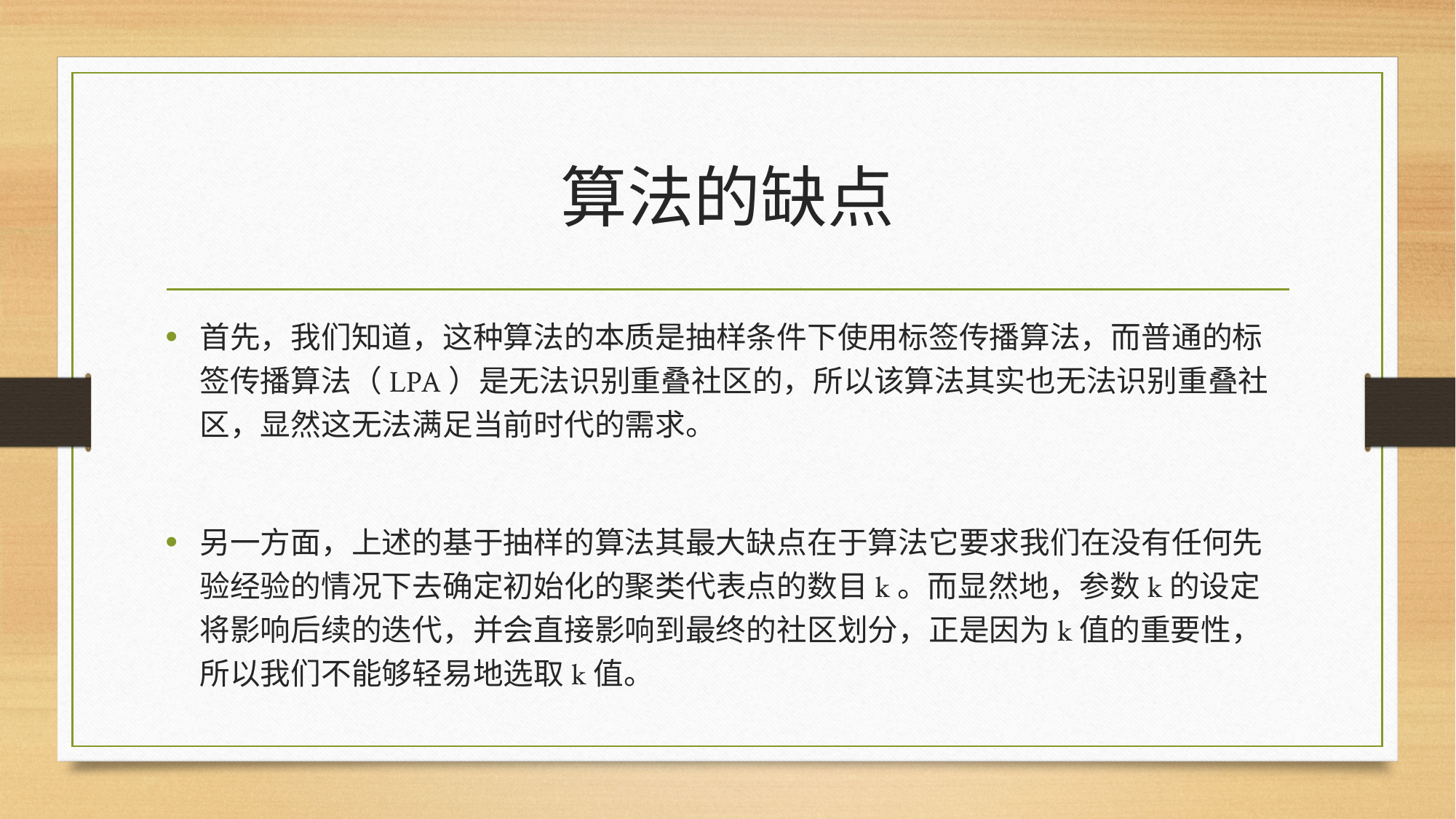

# 算法的缺点
首先，我们知道，这种算法的本质是抽样条件下使用标签传播算法，而普通的标签传播算法（LPA）是无法识别重叠社区的，所以该算法其实也无法识别重叠社区，显然这无法满足当前时代的需求。

另一方面，上述的基于抽样的算法其最大缺点在于算法它要求我们在没有任何先验经验的情况下去确定初始化的聚类代表点的数目k。而显然地，参数k的设定将影响后续的迭代，并会直接影响到最终的社区划分，正是因为k值的重要性，所以我们不能够轻易地选取k值。